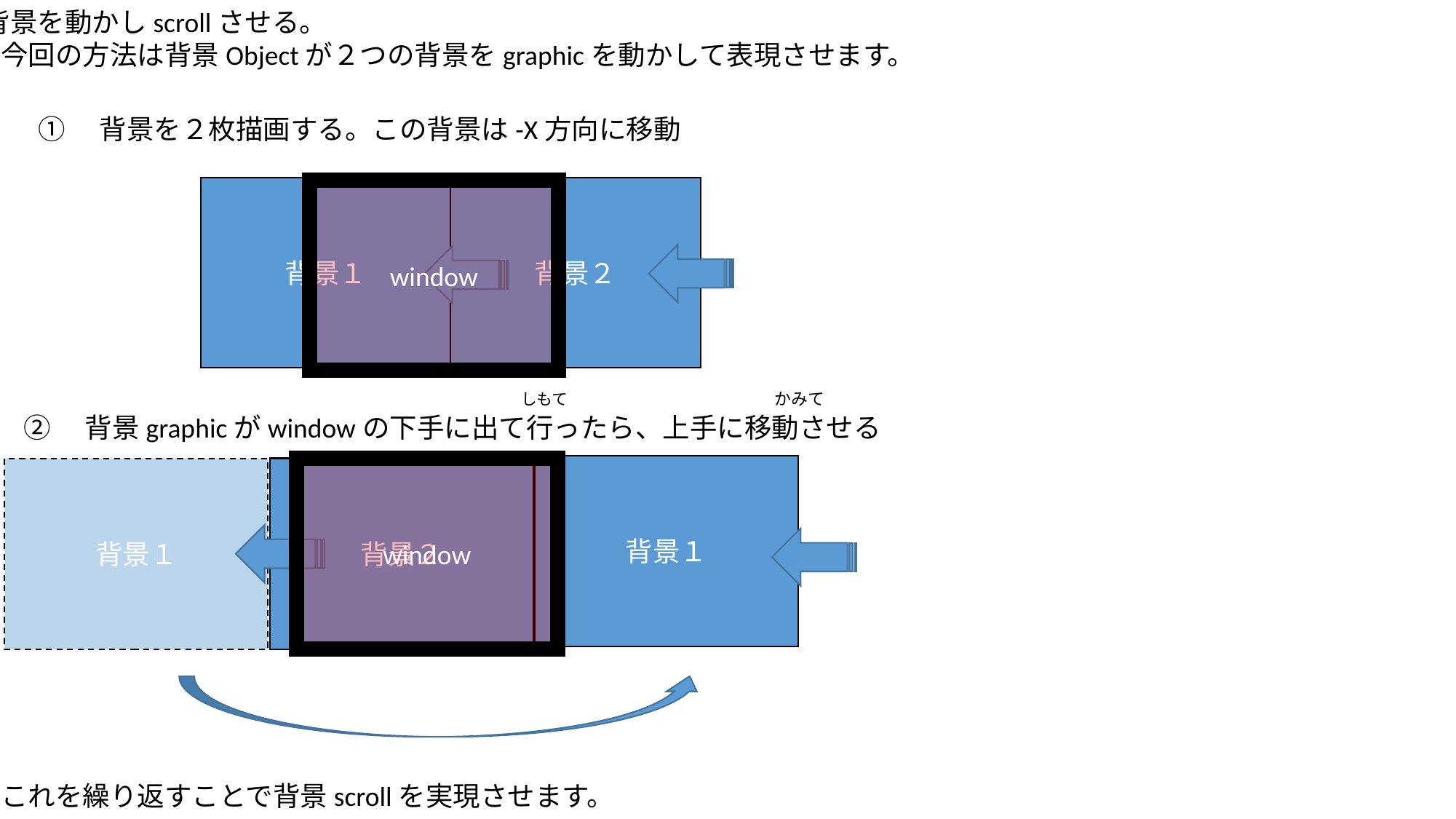

・背景を動かしscrollさせる。
　今回の方法は背景Objectが２つの背景をgraphicを動かして表現させます。
①　背景を２枚描画する。この背景は-X方向に移動
背景１
背景２
window

　　　　　　　　　　　　　　　　　　 しもて　                             かみて
②　背景graphicがwindowの下手に出て行ったら、上手に移動させる
背景１
背景２
window
背景１

これを繰り返すことで背景scrollを実現させます。